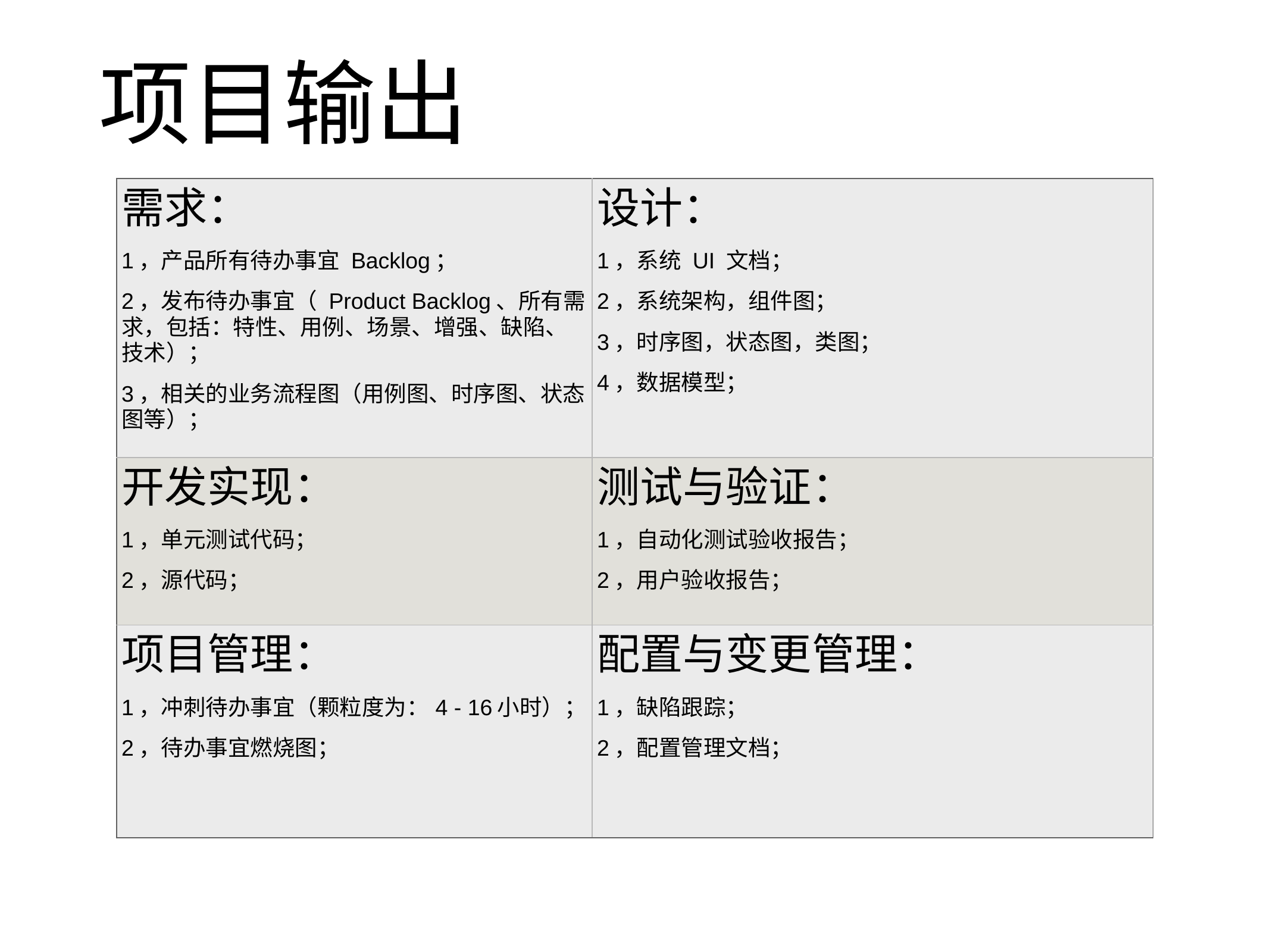

# 项目输出
| 需求： 1，产品所有待办事宜 Backlog； 2，发布待办事宜（ Product Backlog、所有需求，包括：特性、用例、场景、增强、缺陷、技术）； 3，相关的业务流程图（用例图、时序图、状态图等）； | 设计： 1，系统 UI 文档； 2，系统架构，组件图； 3，时序图，状态图，类图； 4，数据模型； |
| --- | --- |
| 开发实现： 1，单元测试代码； 2，源代码； | 测试与验证： 1，自动化测试验收报告； 2，用户验收报告； |
| 项目管理： 1，冲刺待办事宜（颗粒度为：4 - 16小时）； 2，待办事宜燃烧图； | 配置与变更管理： 1，缺陷跟踪； 2，配置管理文档； |